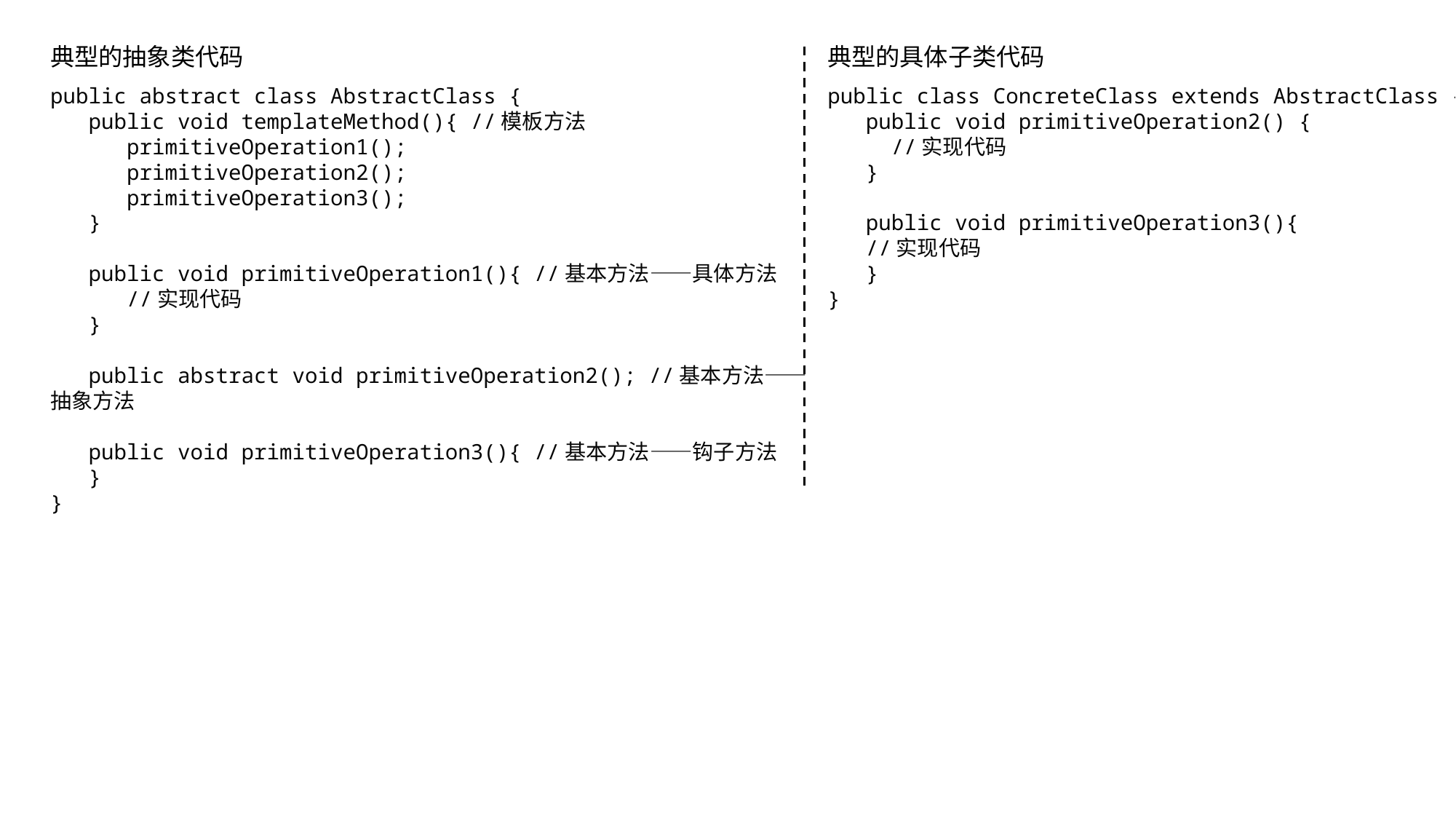

典型的抽象类代码
public abstract class AbstractClass {
   public void templateMethod(){ //模板方法
      primitiveOperation1();
      primitiveOperation2();
      primitiveOperation3();
   }

   public void primitiveOperation1(){ //基本方法——具体方法
      //实现代码
   }

   public abstract void primitiveOperation2(); //基本方法——抽象方法

   public void primitiveOperation3(){ //基本方法——钩子方法
   }
}
典型的具体子类代码
public class ConcreteClass extends AbstractClass {
   public void primitiveOperation2() {
     //实现代码
   }

   public void primitiveOperation3(){
   //实现代码
   }
}